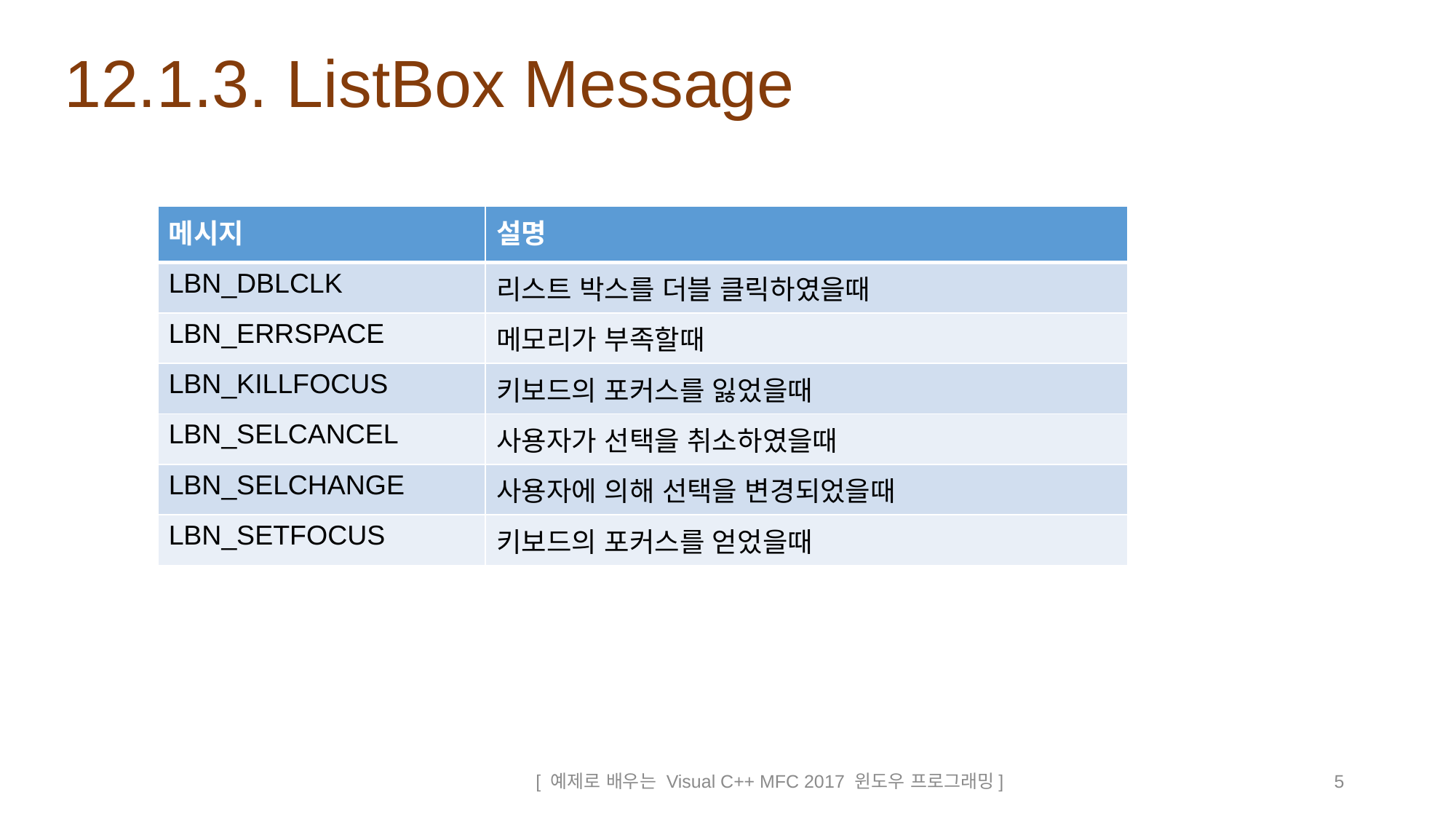

# 12.1.3. ListBox Message

| 메시지 | 설명 |
| --- | --- |
| LBN\_DBLCLK | 리스트 박스를 더블 클릭하였을때 |
| LBN\_ERRSPACE | 메모리가 부족할때 |
| LBN\_KILLFOCUS | 키보드의 포커스를 잃었을때 |
| LBN\_SELCANCEL | 사용자가 선택을 취소하였을때 |
| LBN\_SELCHANGE | 사용자에 의해 선택을 변경되었을때 |
| LBN\_SETFOCUS | 키보드의 포커스를 얻었을때 |
[ 예제로 배우는 Visual C++ MFC 2017 윈도우 프로그래밍]
5